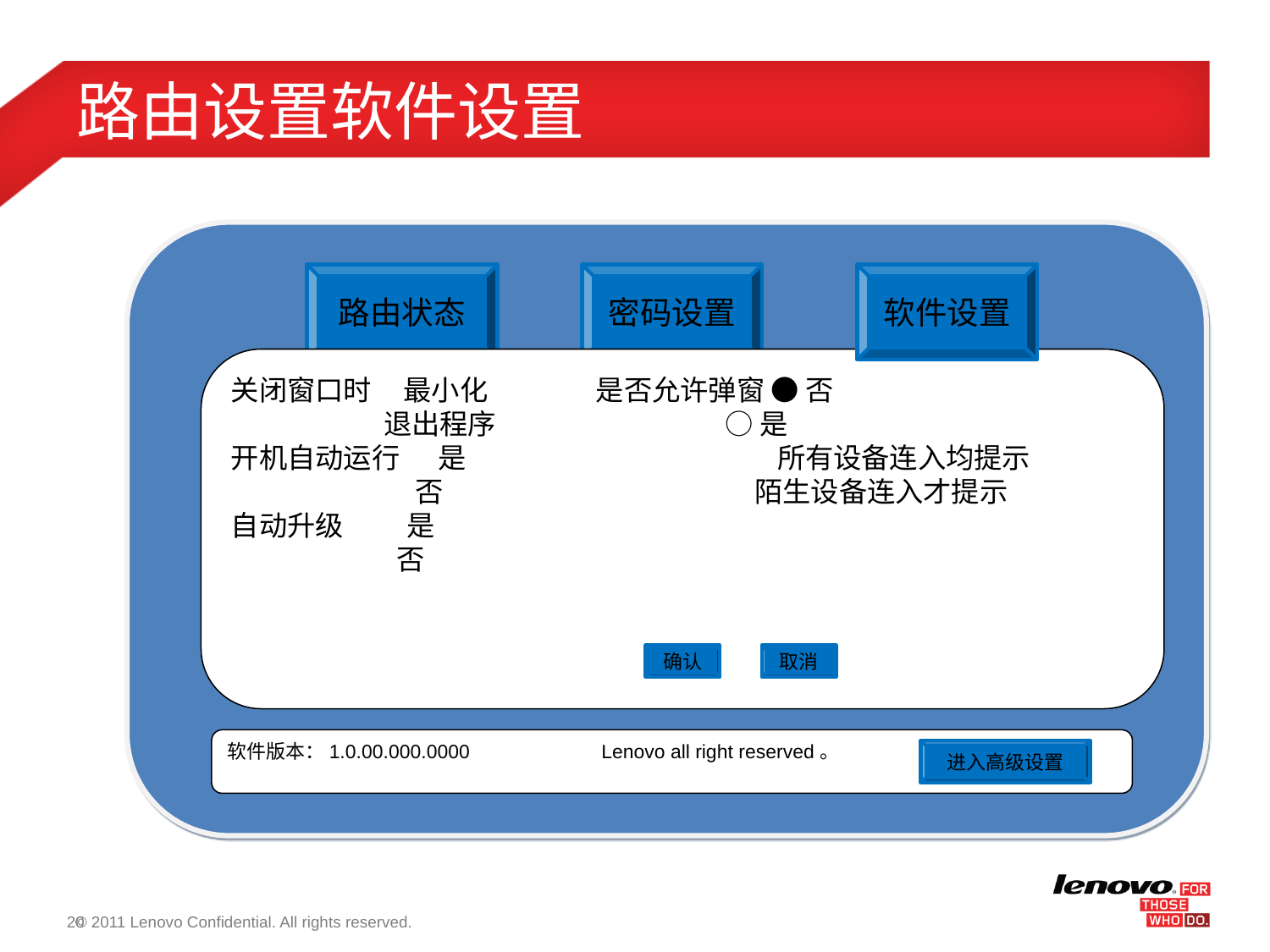

# 路由设置软件设置

路由状态
密码设置
软件设置
关闭窗口时     最小化                 是否允许弹窗 ● 否
                       退出程序                                    ○ 是
开机自动运行      是                                                 所有设备连入均提示
                            否                                                 陌生设备连入才提示
自动升级          是
                         否
确认
取消
软件版本：1.0.00.000.0000                        Lenovo all right reserved。

进入高级设置